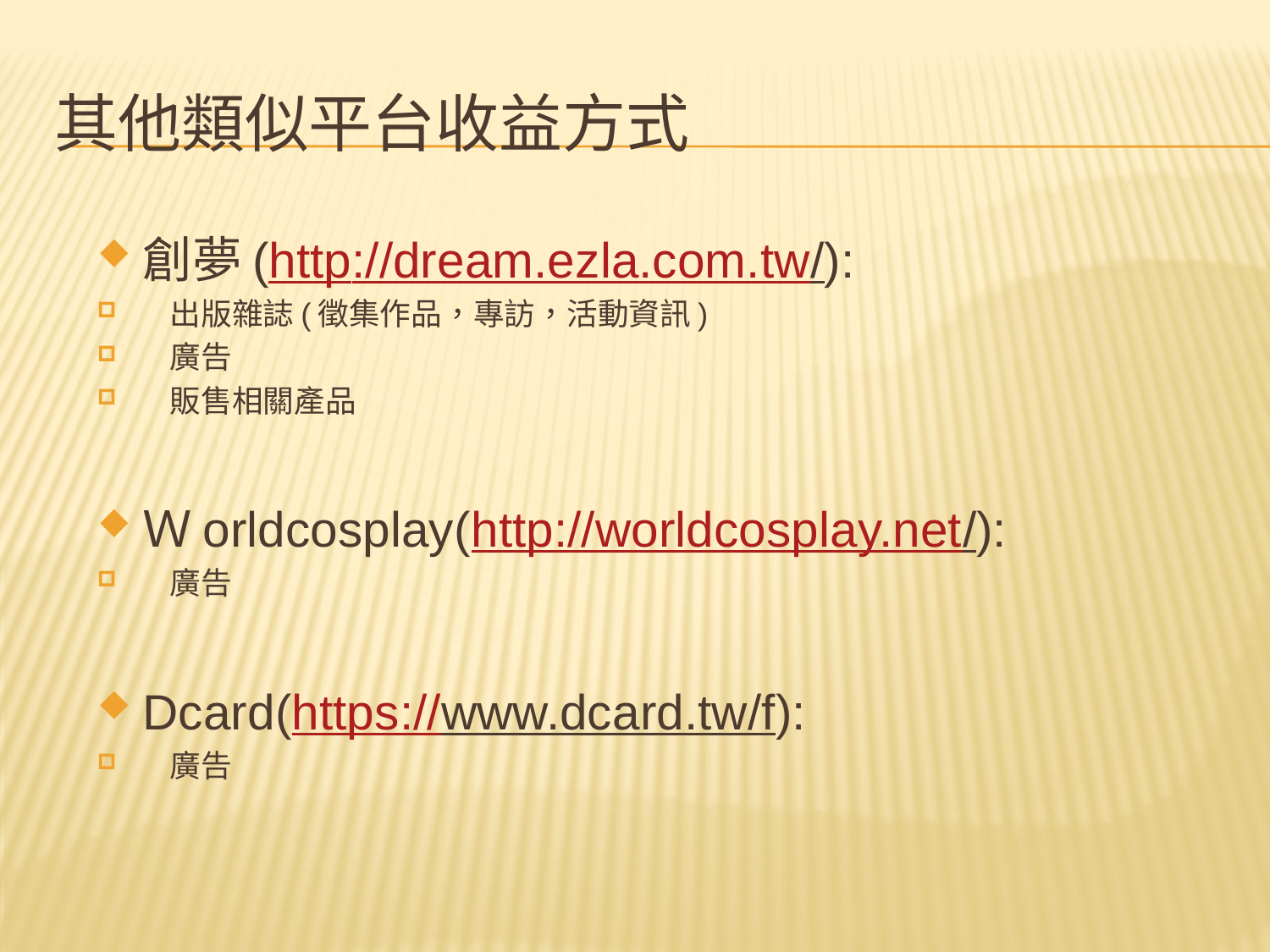

# 其他類似平台收益方式
創夢(http://dream.ezla.com.tw/):
   出版雜誌(徵集作品，專訪，活動資訊)
   廣告
   販售相關產品

Ｗorldcosplay(http://worldcosplay.net/):
   廣告

Dcard(https://www.dcard.tw/f):
   廣告